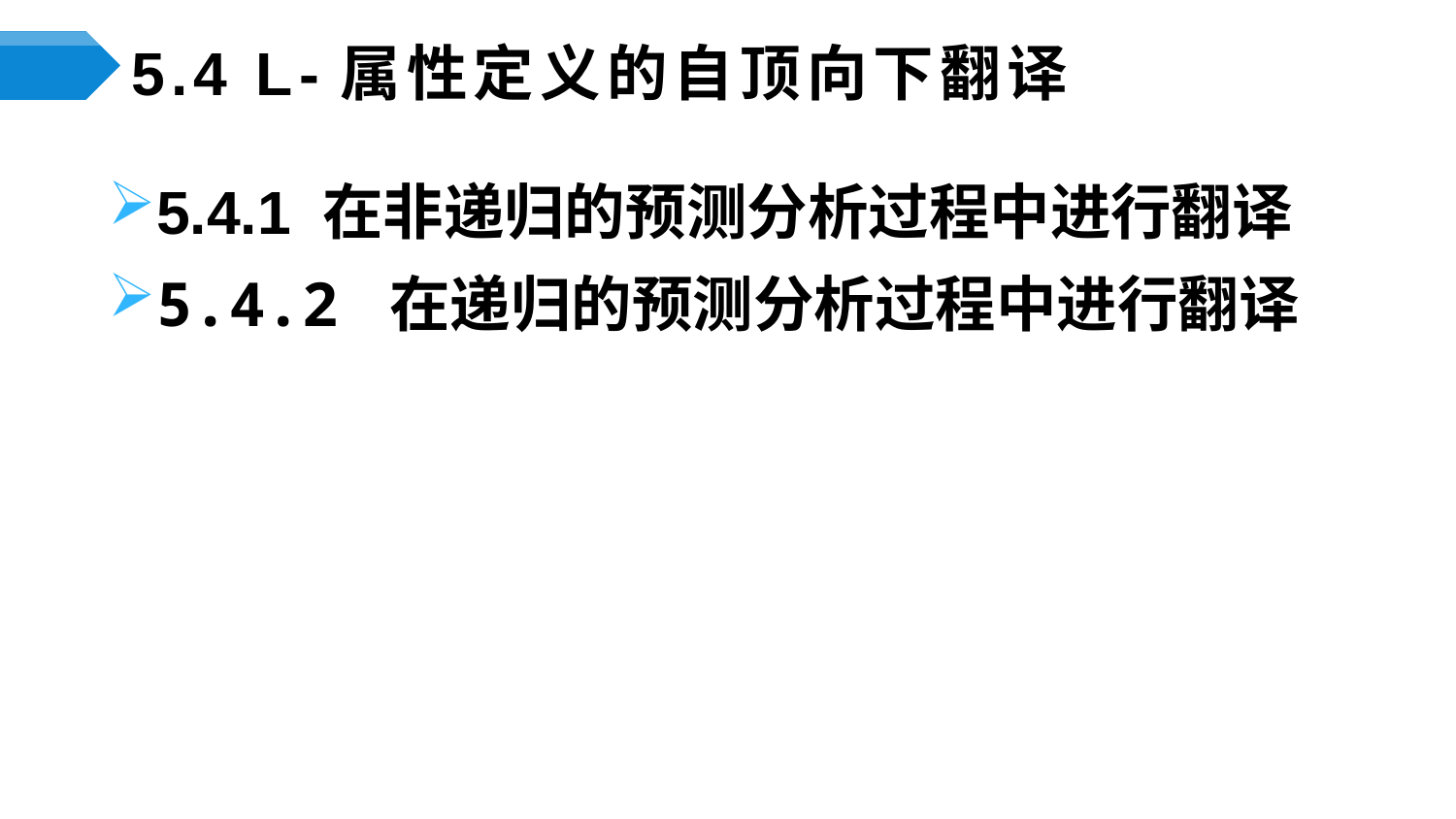

# 5.4 L-属性定义的自顶向下翻译
5.4.1 在非递归的预测分析过程中进行翻译
5.4.2 在递归的预测分析过程中进行翻译